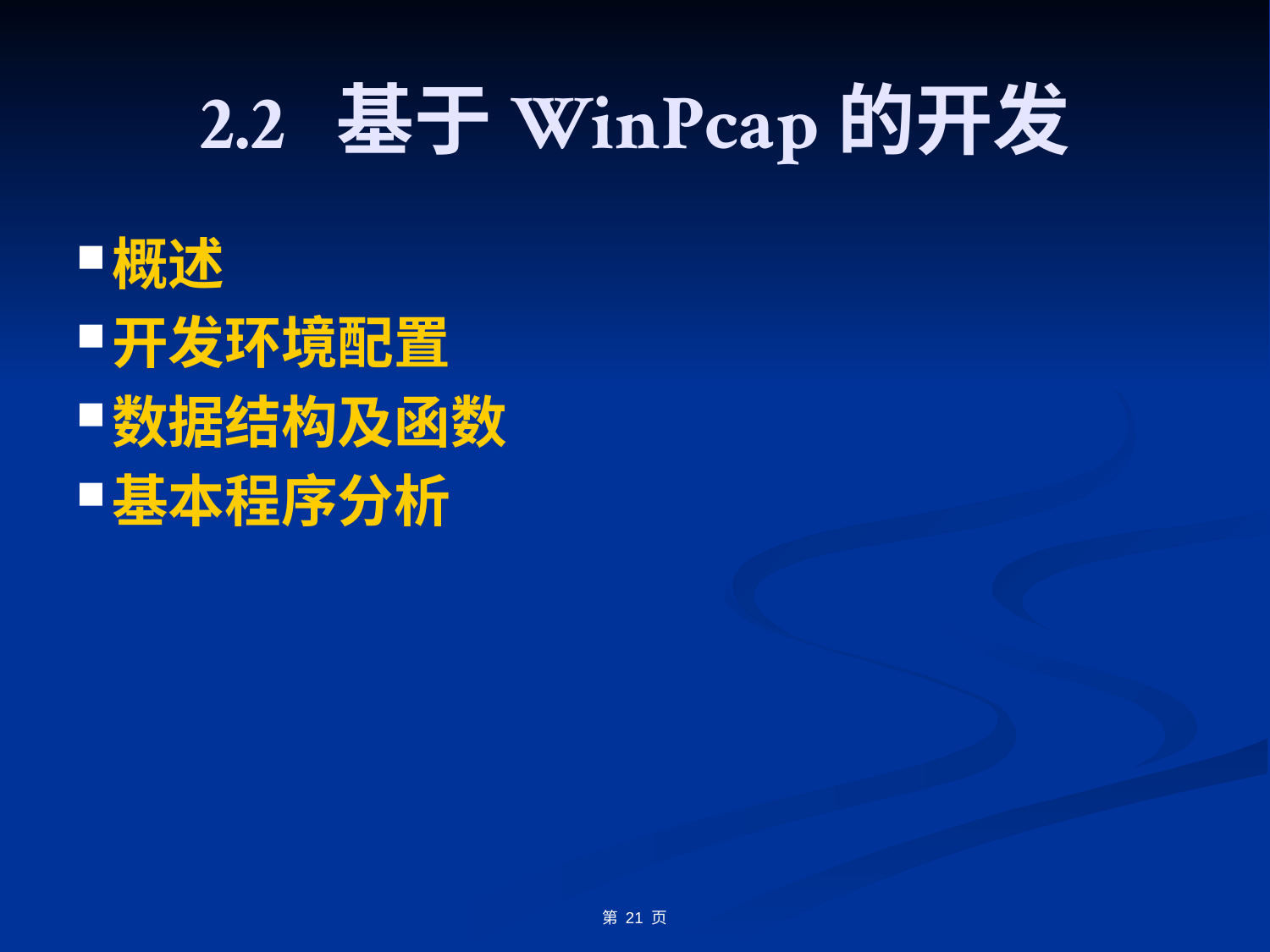

# 2.2  基于WinPcap的开发
概述
开发环境配置
数据结构及函数
基本程序分析

第 21 页